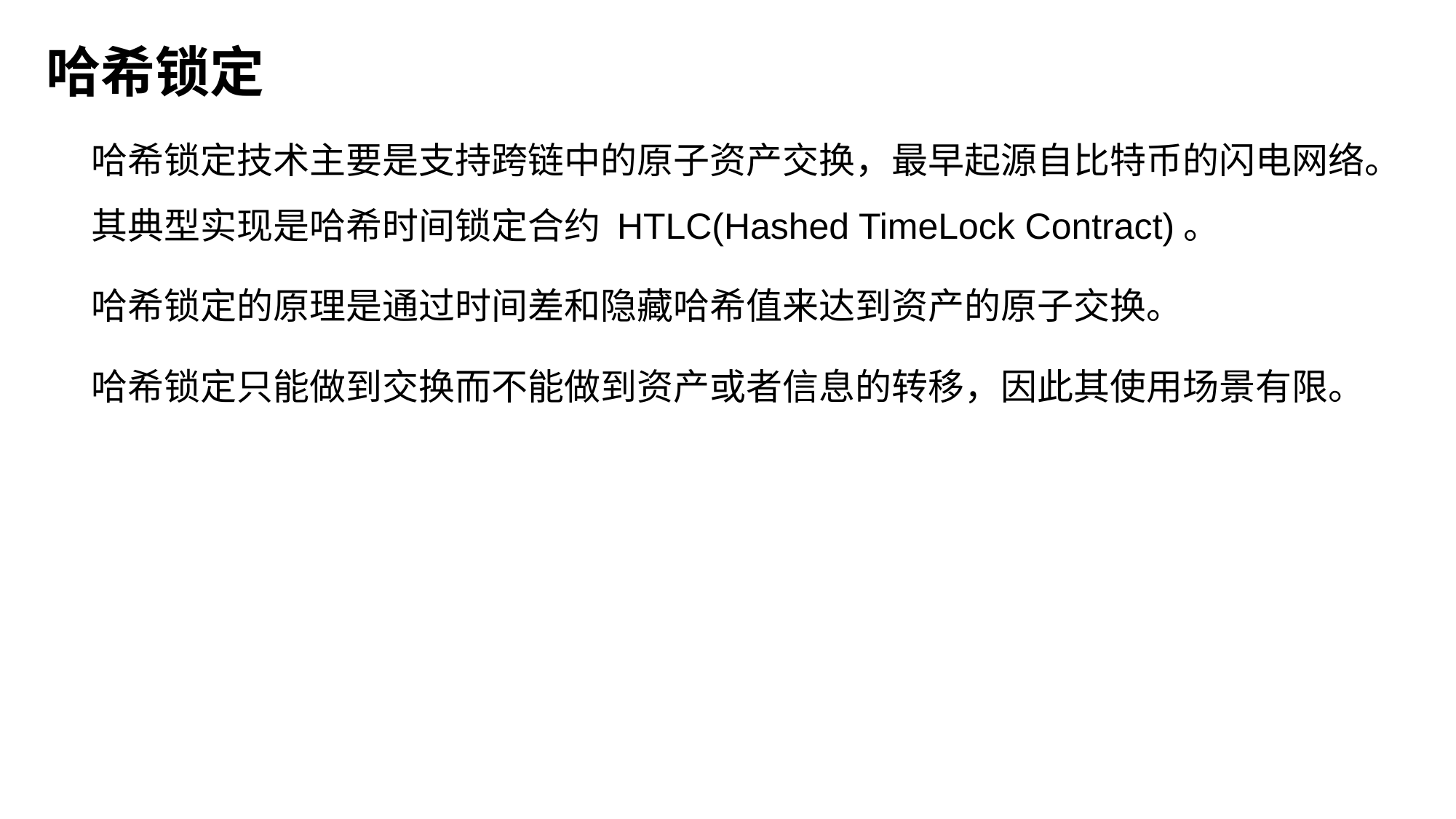

# 哈希锁定
哈希锁定技术主要是支持跨链中的原子资产交换，最早起源自比特币的闪电网络。其典型实现是哈希时间锁定合约 HTLC(Hashed TimeLock Contract)。
哈希锁定的原理是通过时间差和隐藏哈希值来达到资产的原子交换。
哈希锁定只能做到交换而不能做到资产或者信息的转移，因此其使用场景有限。